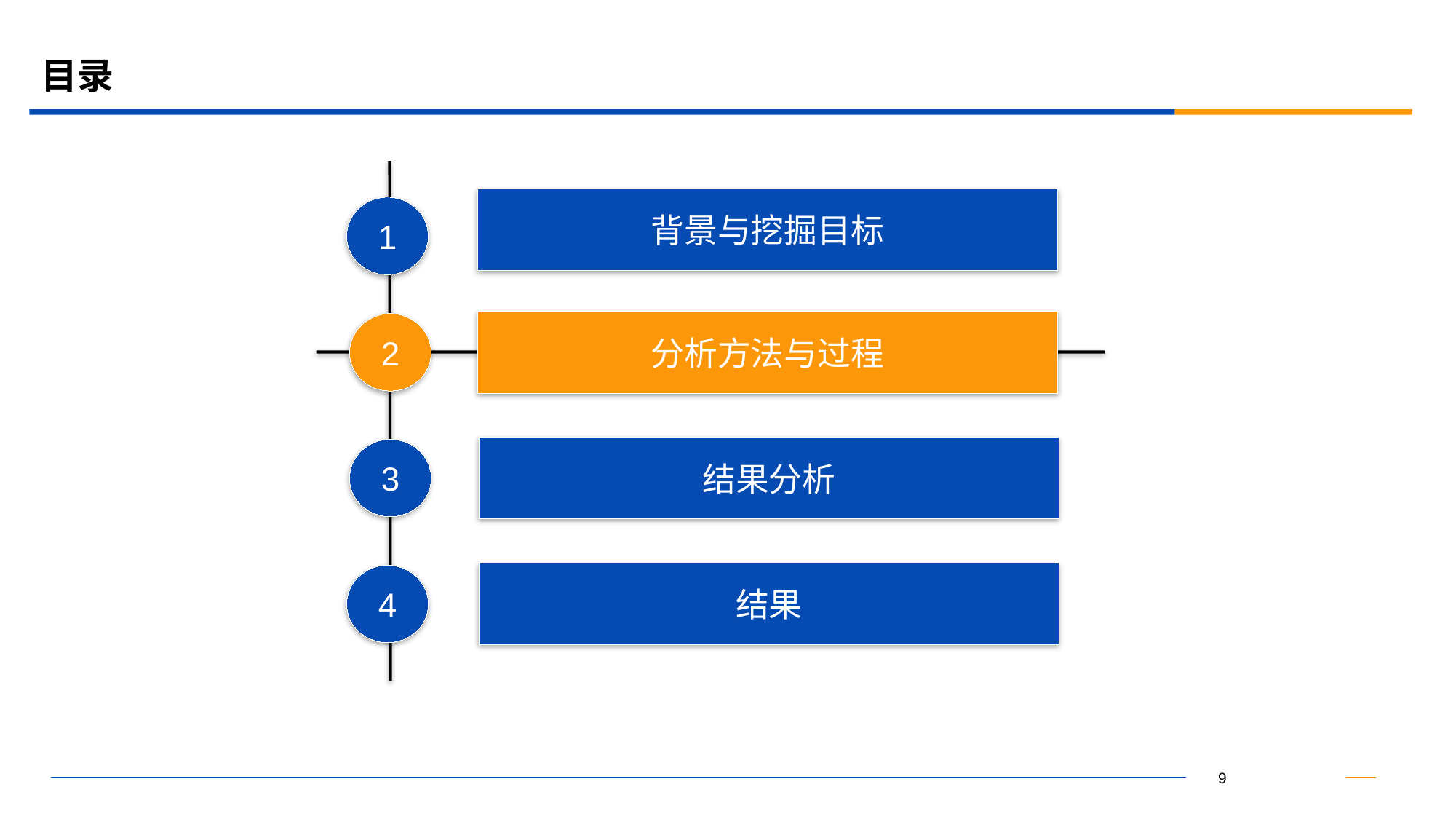

# 目录
背景与挖掘目标
1
分析方法与过程
2

结果分析
3
结果
4